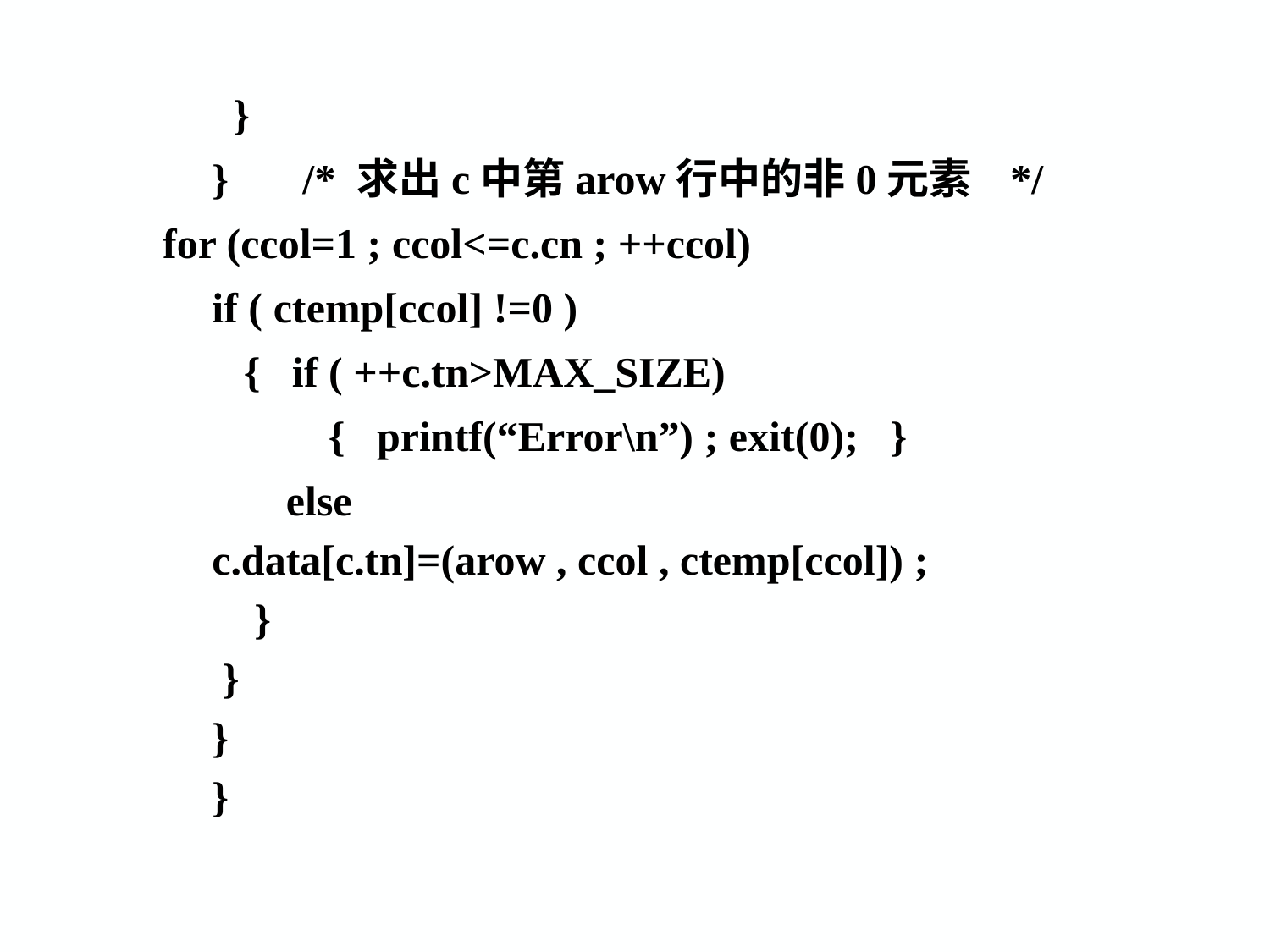

# }
}       /* 求出c中第arow行中的非0元素   */
for (ccol=1 ; ccol<=c.cn ; ++ccol)
if ( ctemp[ccol] !=0 )
   {   if ( ++c.tn>MAX_SIZE)
           {   printf(“Error\n”) ; exit(0);   }
       else
c.data[c.tn]=(arow , ccol , ctemp[ccol]) ;
    }
 }
}
}